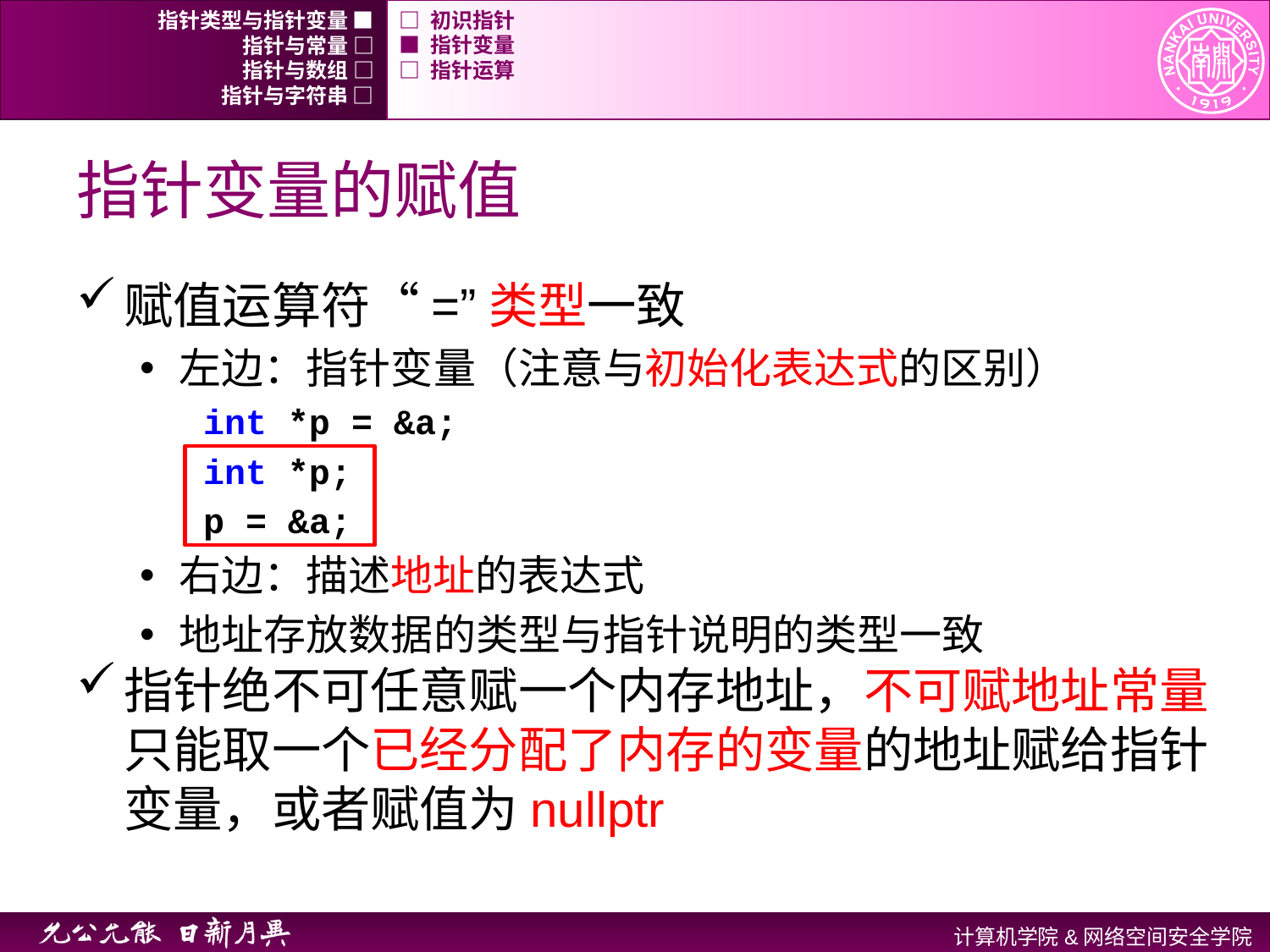

指针类型与指针变量 ■
□ 初识指针
指针与常量 □
■ 指针变量
指针与数组 □
□ 指针运算
指针与字符串 □

# 指针变量的赋值
赋值运算符“=”类型一致
左边：指针变量（注意与初始化表达式的区别）
int *p = &a;
int *p;
p = &a;
右边：描述地址的表达式
地址存放数据的类型与指针说明的类型一致
指针绝不可任意赋一个内存地址，不可赋地址常量
只能取一个已经分配了内存的变量的地址赋给指针变量，或者赋值为nullptr